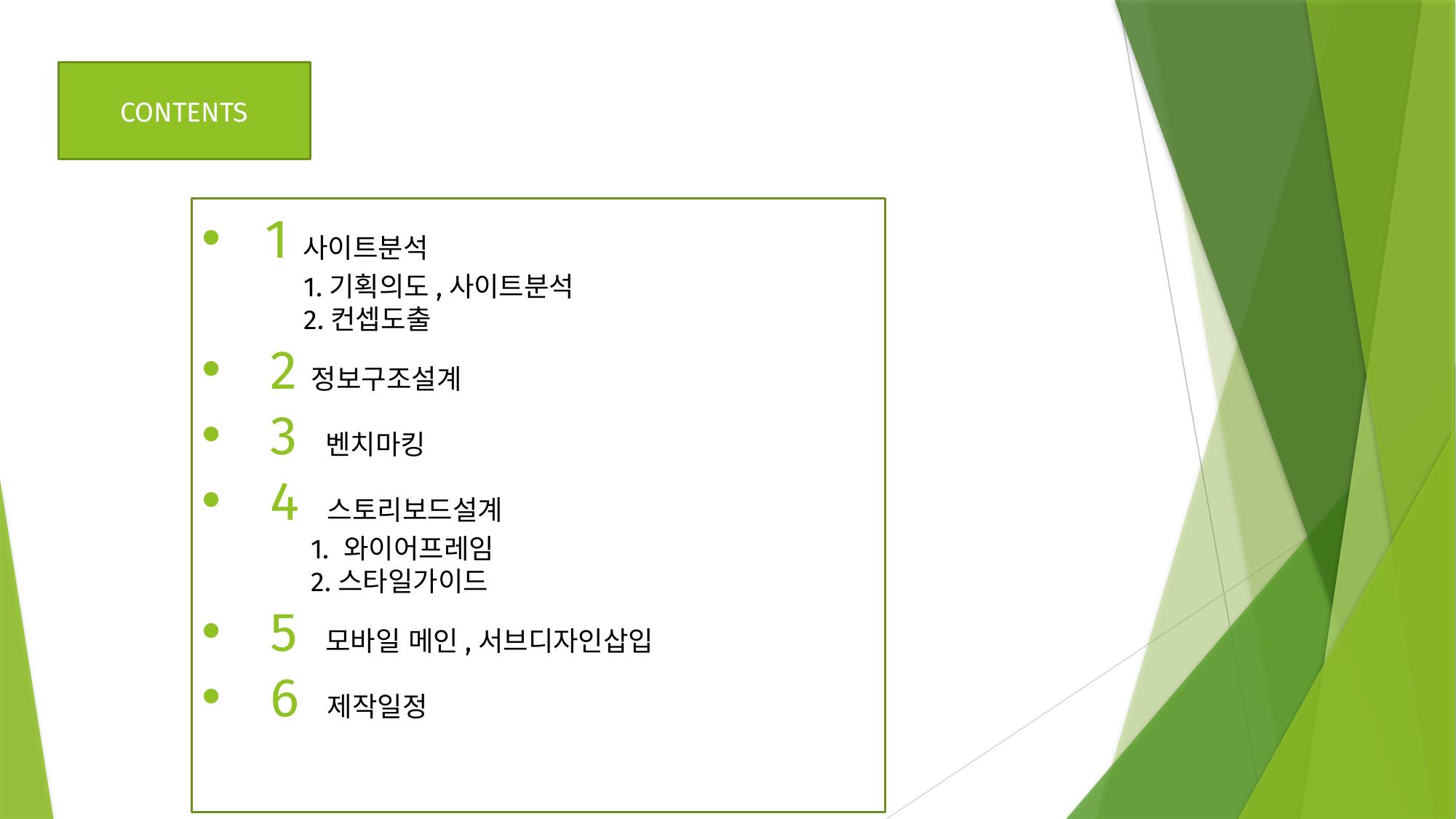

CONTENTS
  1 사이트분석
              1.기획의도,사이트분석
              2.컨셉도출
2 정보구조설계
3 벤치마킹
4 스토리보드설계
               1. 와이어프레임
               2.스타일가이드
5 모바일 메인,서브디자인삽입
6 제작일정